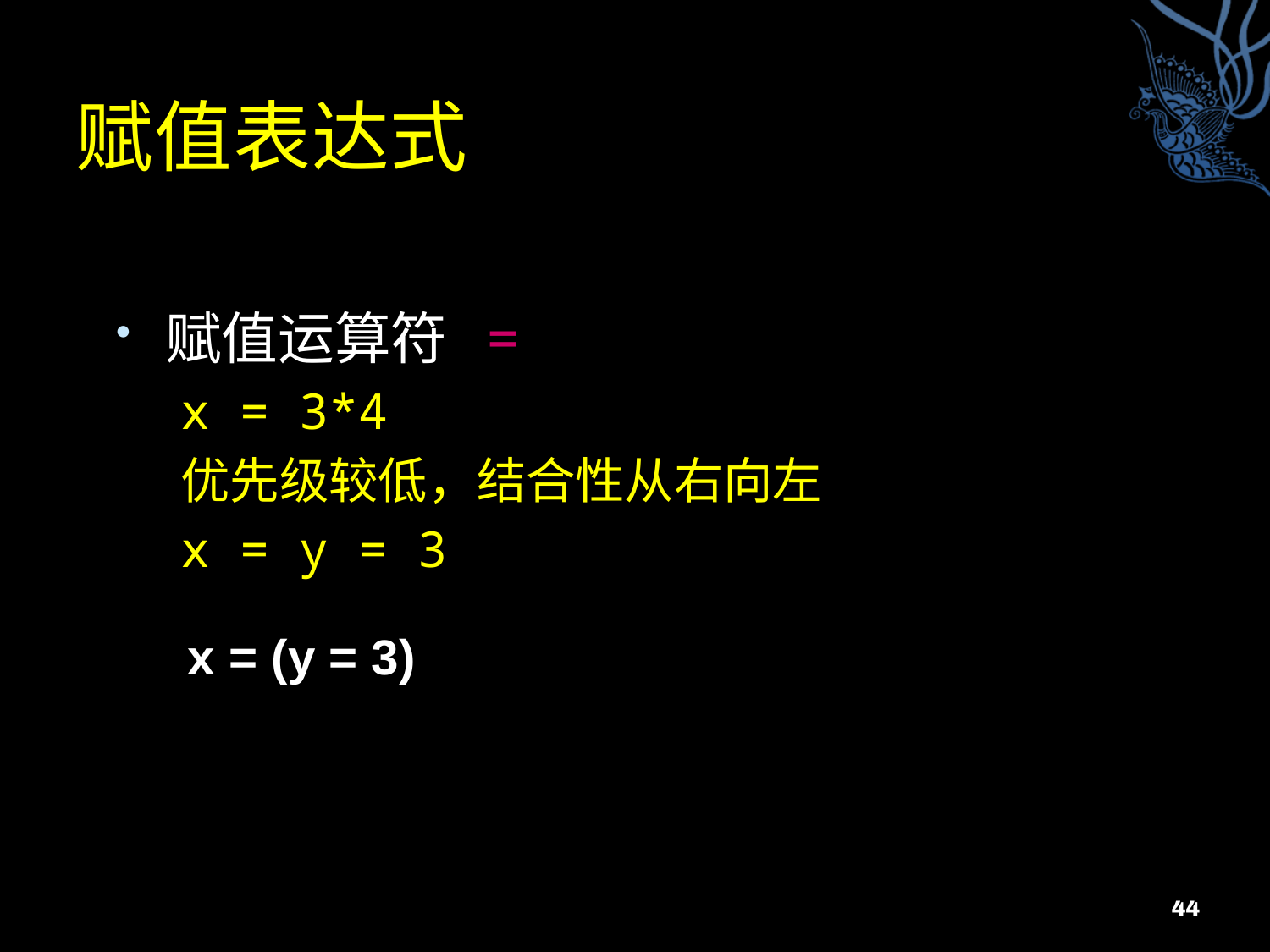

# 赋值表达式
赋值运算符  =
x = 3*4
优先级较低，结合性从右向左
x = y = 3
x = (y = 3)
44